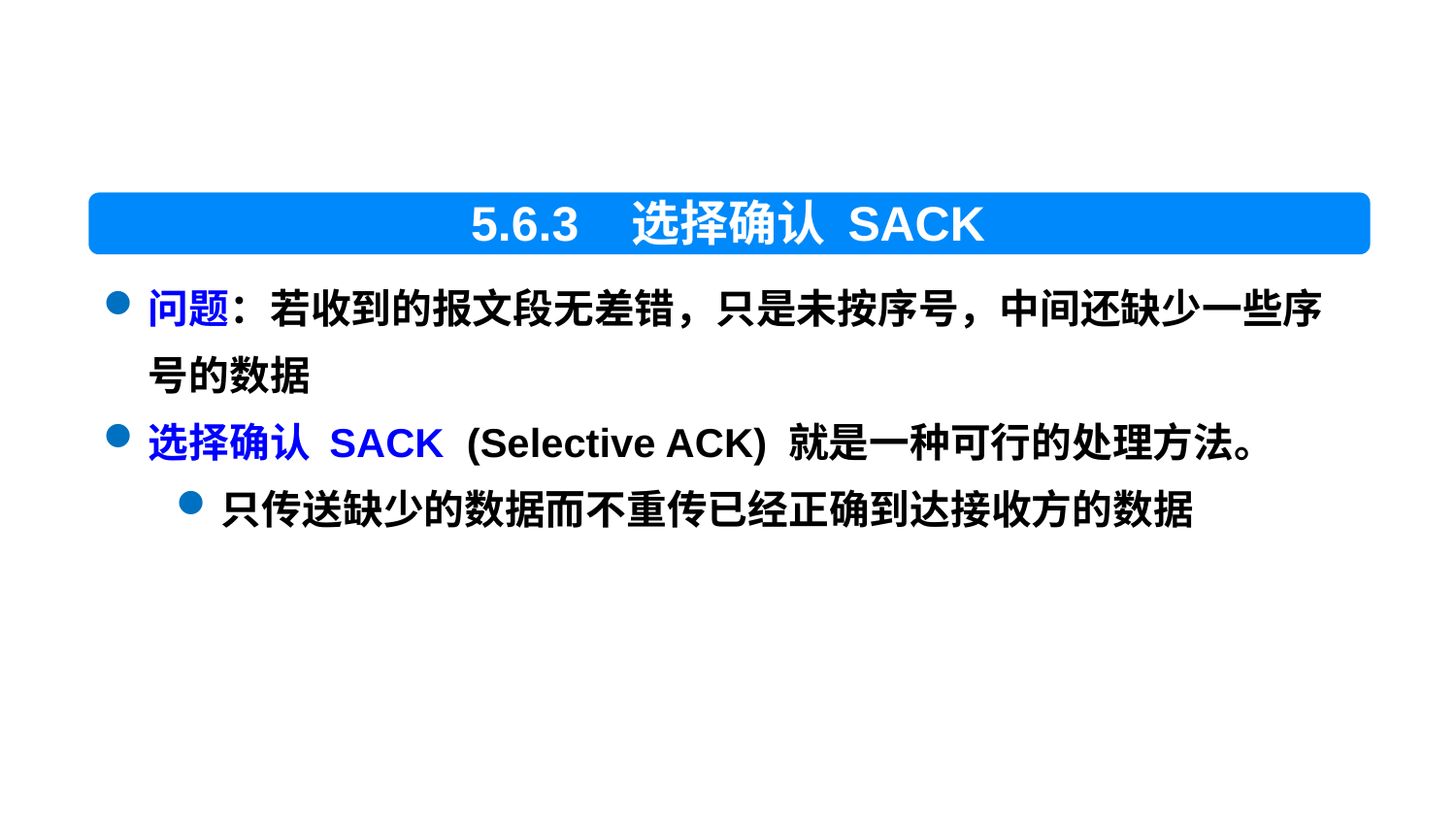

5.6.3   选择确认 SACK

问题：若收到的报文段无差错，只是未按序号，中间还缺少一些序号的数据
选择确认 SACK  (Selective ACK) 就是一种可行的处理方法。
只传送缺少的数据而不重传已经正确到达接收方的数据
125